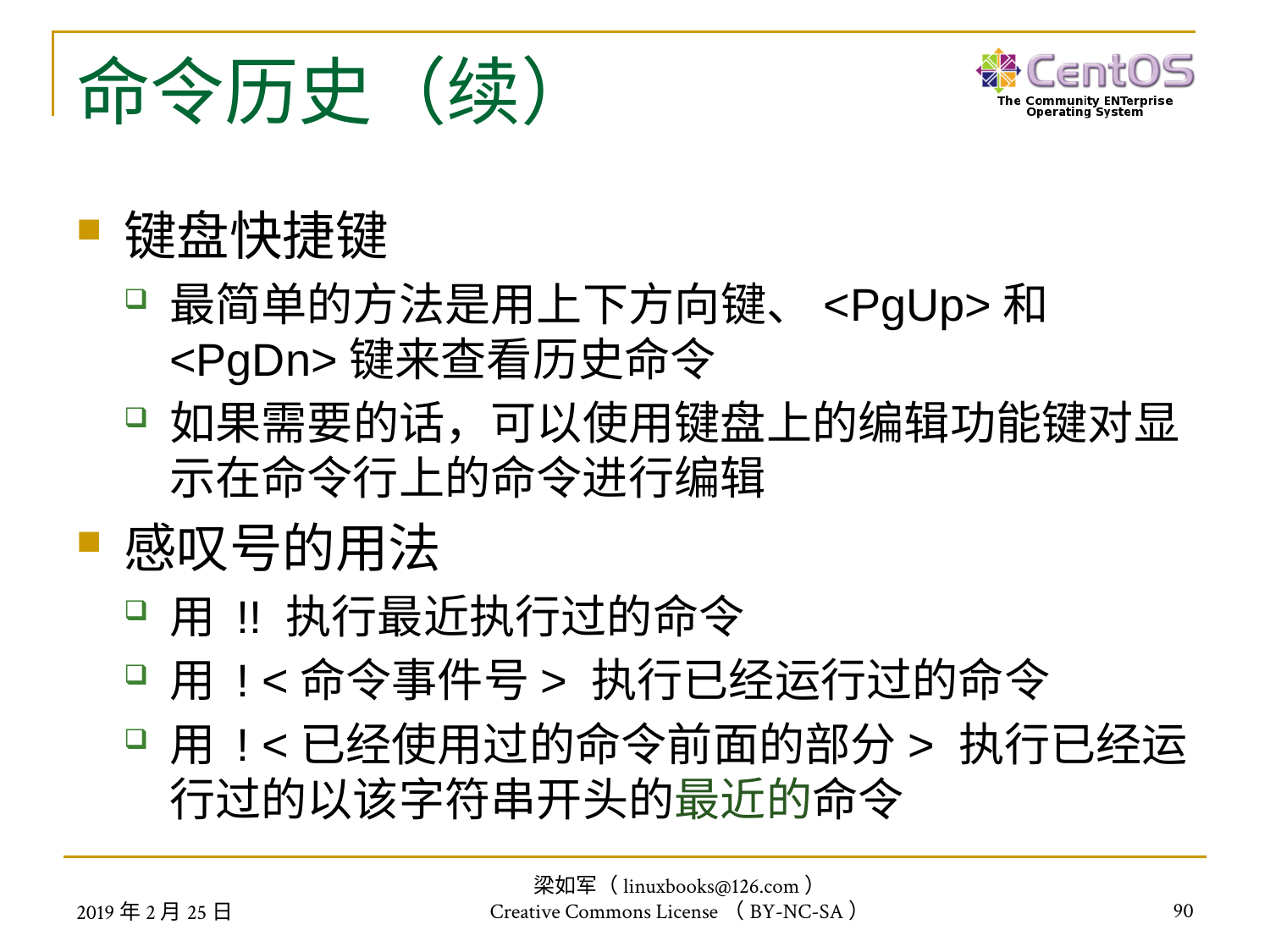

# 命令历史（续）
键盘快捷键
最简单的方法是用上下方向键、<PgUp>和<PgDn>键来查看历史命令
如果需要的话，可以使用键盘上的编辑功能键对显示在命令行上的命令进行编辑
感叹号的用法
用 !! 执行最近执行过的命令
用 ! <命令事件号> 执行已经运行过的命令
用 ! <已经使用过的命令前面的部分> 执行已经运行过的以该字符串开头的最近的命令
梁如军（linuxbooks@126.com）
Creative Commons License（BY-NC-SA）
2019年2月25日
90